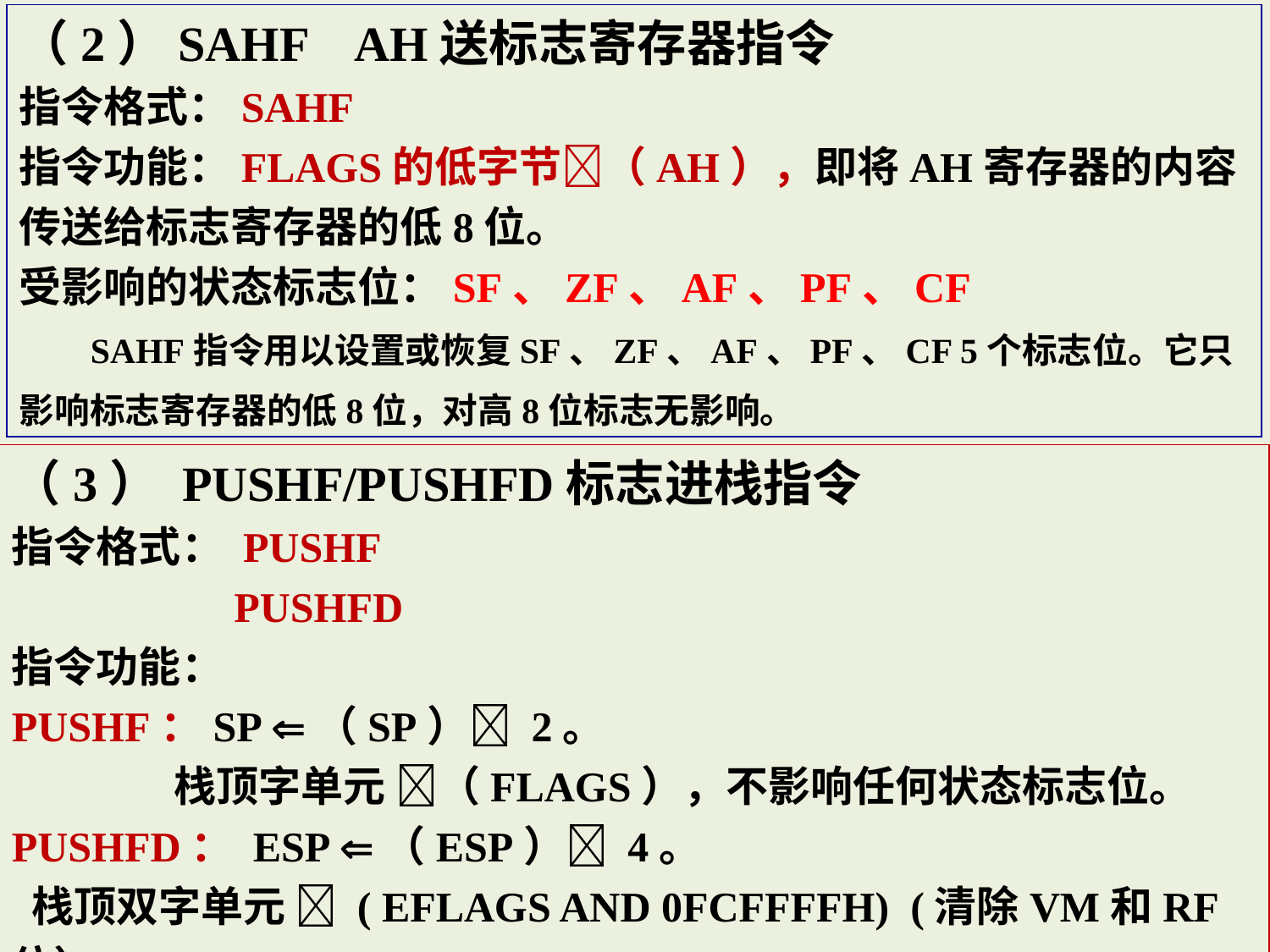

（2）SAHF    AH送标志寄存器指令
指令格式：SAHF
指令功能：FLAGS的低字节⇐（AH），即将AH寄存器的内容传送给标志寄存器的低8位。
受影响的状态标志位：SF、ZF、AF、PF、CF
        SAHF指令用以设置或恢复SF、ZF、AF、PF、CF 5个标志位。它只影响标志寄存器的低8位，对高8位标志无影响。
（3） PUSHF/PUSHFD标志进栈指令
指令格式： PUSHF
         	         PUSHFD
指令功能：
PUSHF：SP ⇐（SP）− 2。
                栈顶字单元 ⇐（FLAGS），不影响任何状态标志位。
PUSHFD： ESP ⇐（ESP）− 4。
 栈顶双字单元 ⇐ ( EFLAGS AND 0FCFFFFH)  (清除VM和RF位）